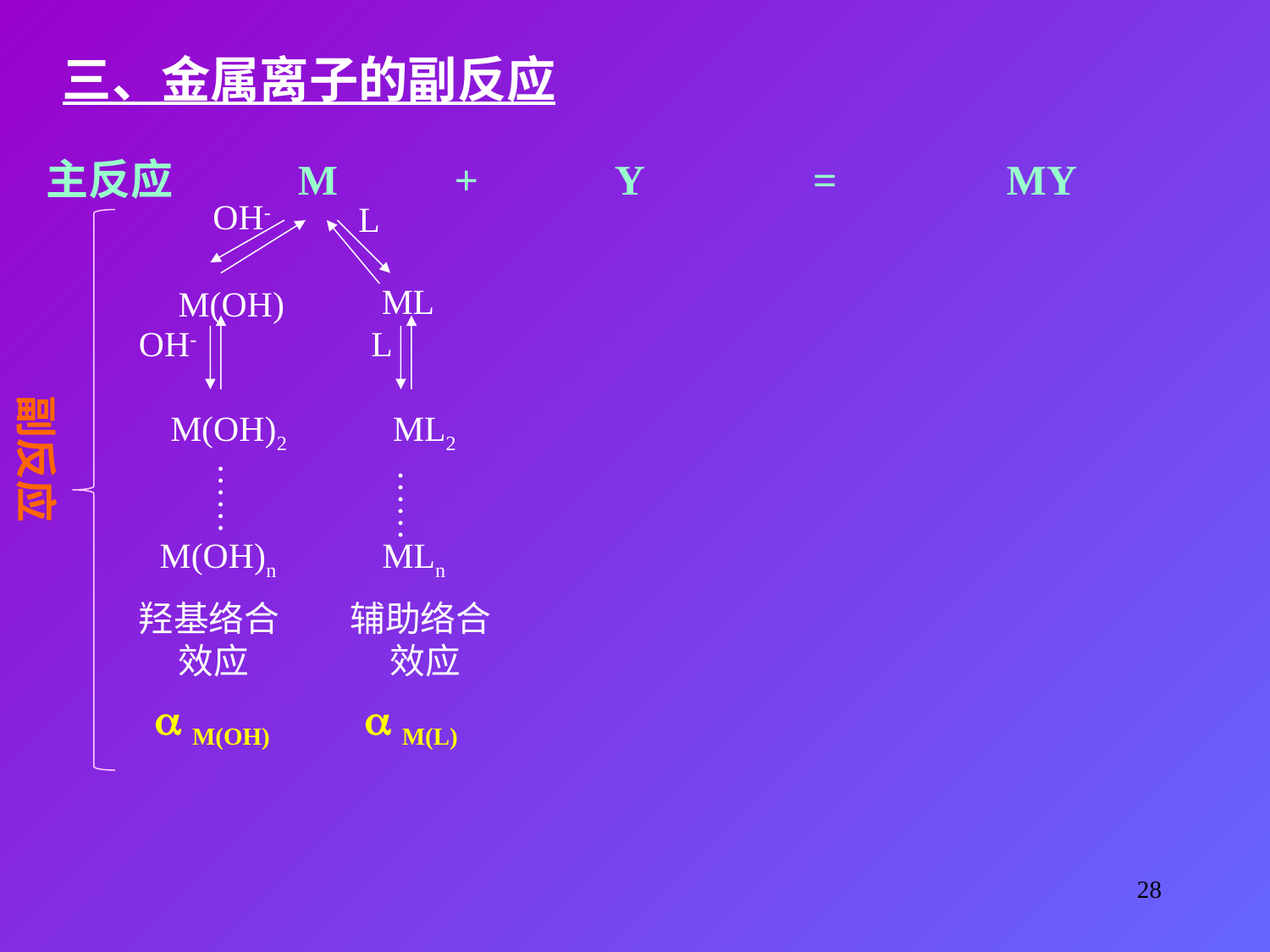

三、金属离子的副反应
主反应            M           +             Y                =                MY
OH-
L

ML
M(OH)
OH-

L

副反应
M(OH)2
ML2
······
······
M(OH)n
MLn
羟基络合
    效应
辅助络合
    效应
α M(OH)
α M(L)
28